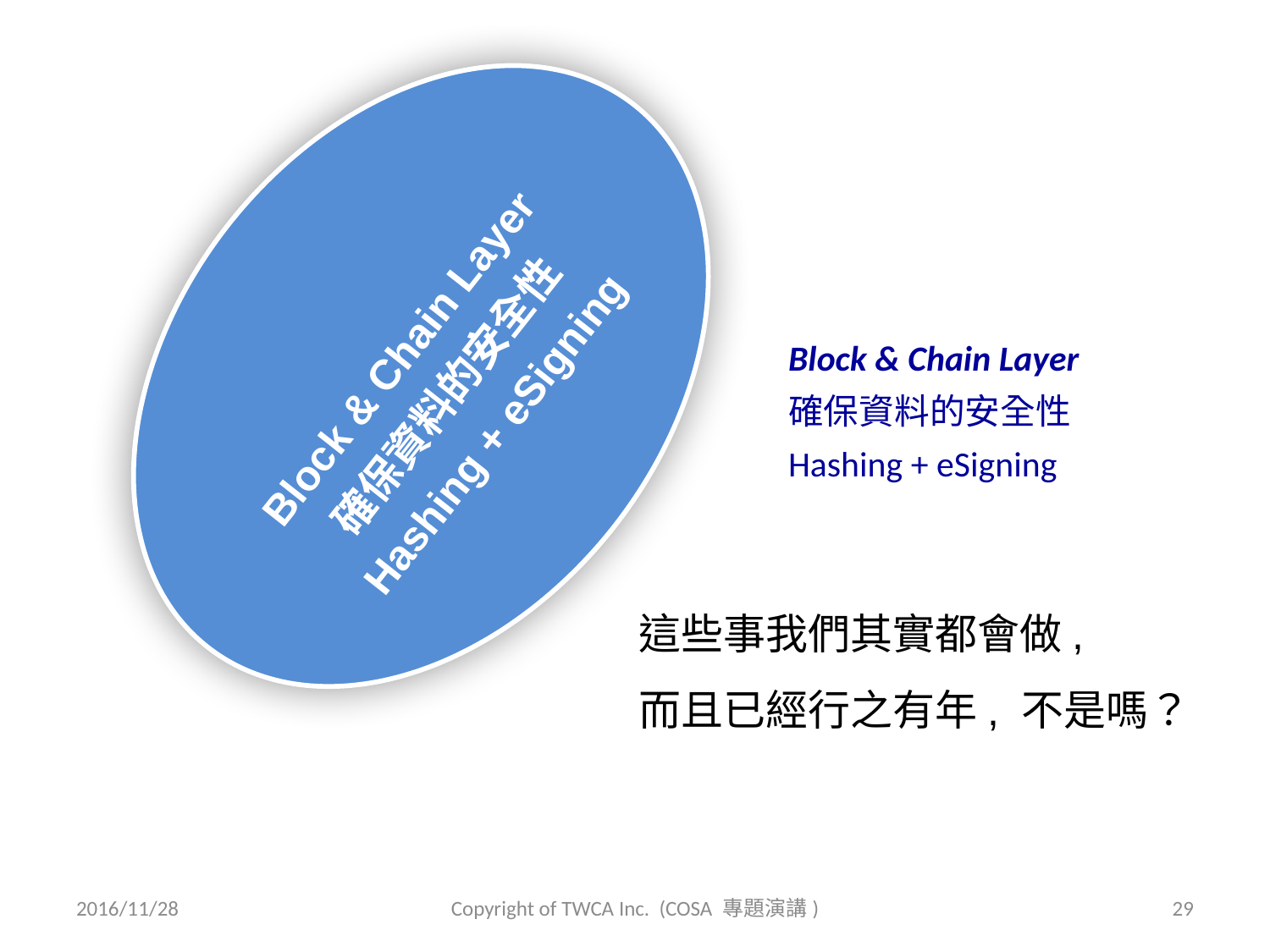

Block & Chain Layer
確保資料的安全性
Hashing + eSigning
Block & Chain Layer
確保資料的安全性
Hashing + eSigning
這些事我們其實都會做,
而且已經行之有年, 不是嗎？
2016/11/28
Copyright of TWCA Inc.  (COSA 專題演講)
29